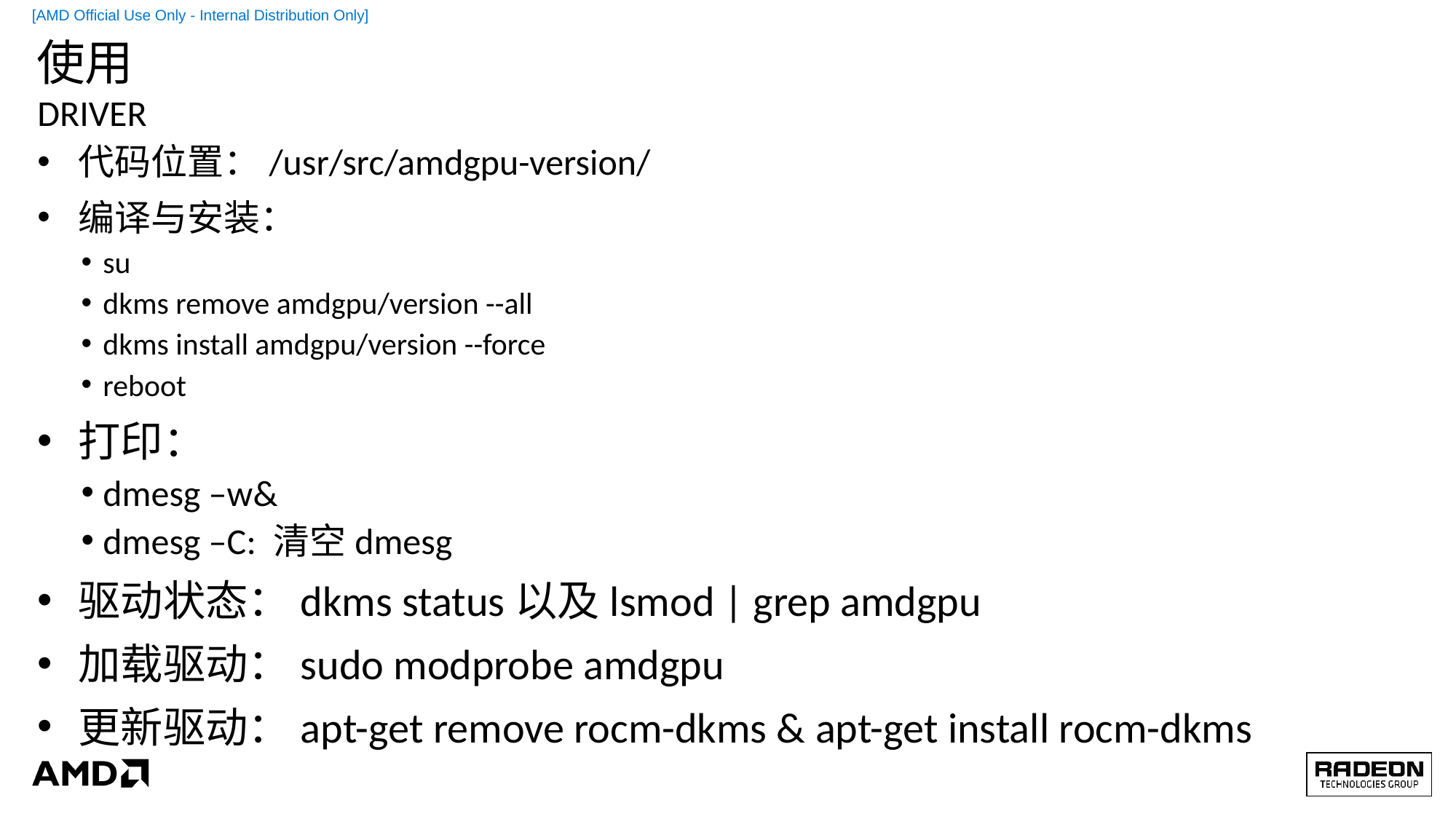

# 使用
driver
代码位置：/usr/src/amdgpu-version/
编译与安装：
su
dkms remove amdgpu/version --all
dkms install amdgpu/version --force
reboot
打印：
dmesg –w&
dmesg –C: 清空dmesg
驱动状态：dkms status以及lsmod | grep amdgpu
加载驱动：sudo modprobe amdgpu
更新驱动：apt-get remove rocm-dkms & apt-get install rocm-dkms